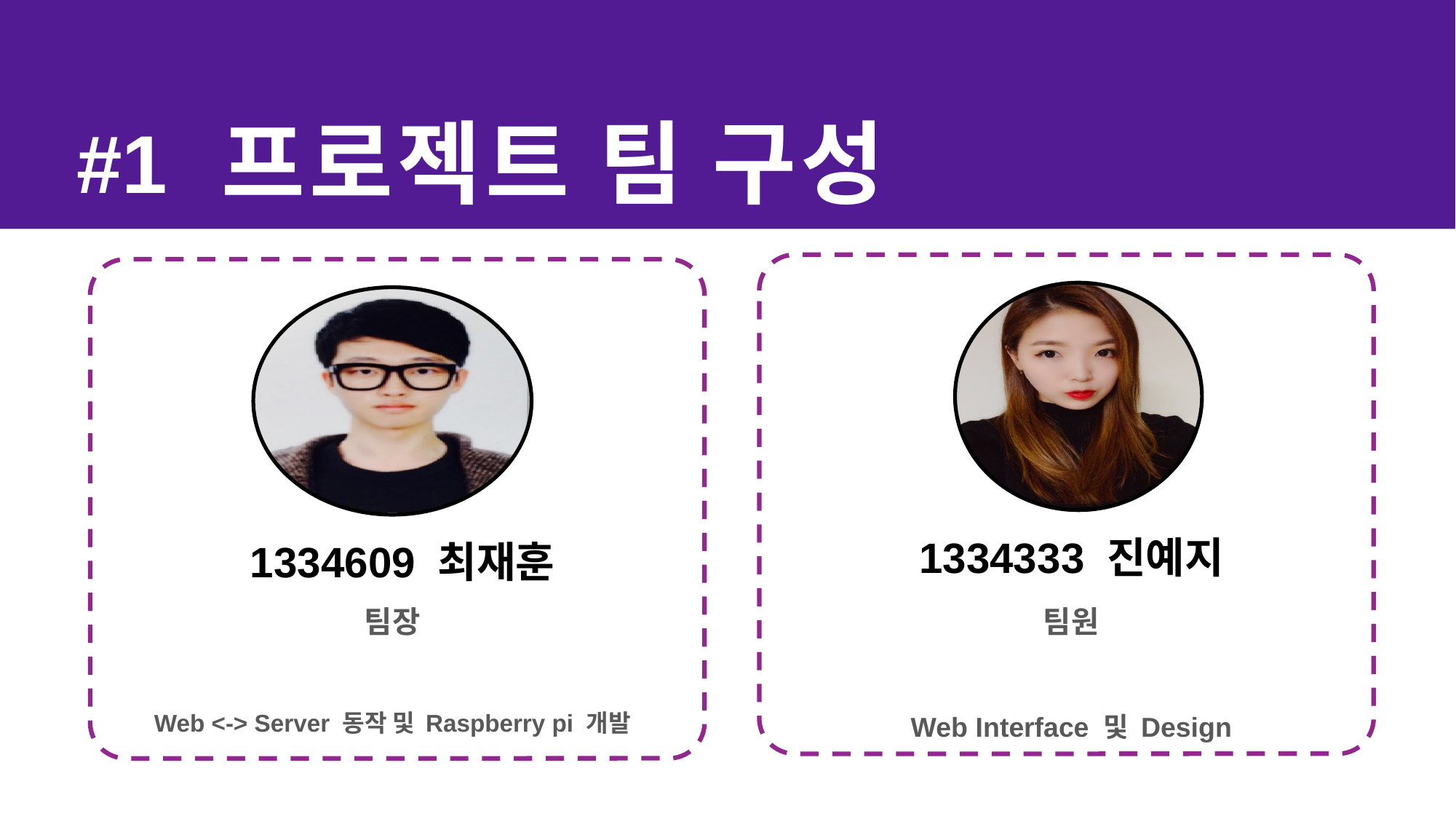

프로젝트 팀 구성
#1

1334333 진예지

팀원

Web Interface 및 Design

1334609 최재훈

팀장

Web <-> Server 동작 및 Raspberry pi 개발